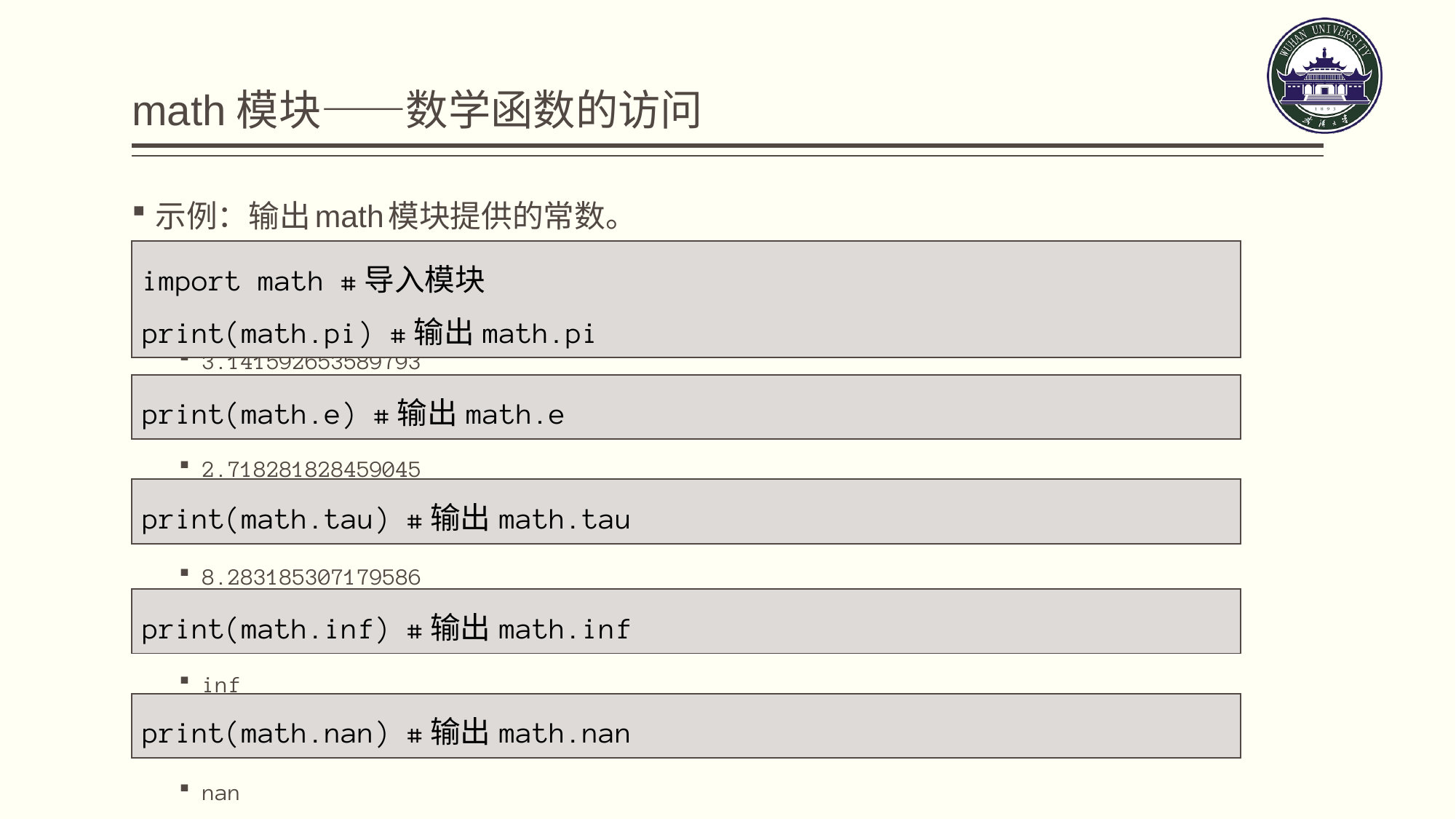

# math模块——数学函数的访问
示例：输出math模块提供的常数。

3.141592653589793

2.718281828459045

8.283185307179586

inf

nan
| import math #导入模块 print(math.pi) #输出math.pi |
| --- |
| print(math.e) #输出math.e |
| --- |
| print(math.tau) #输出math.tau |
| --- |
| print(math.inf) #输出math.inf |
| --- |
| print(math.nan) #输出math.nan |
| --- |